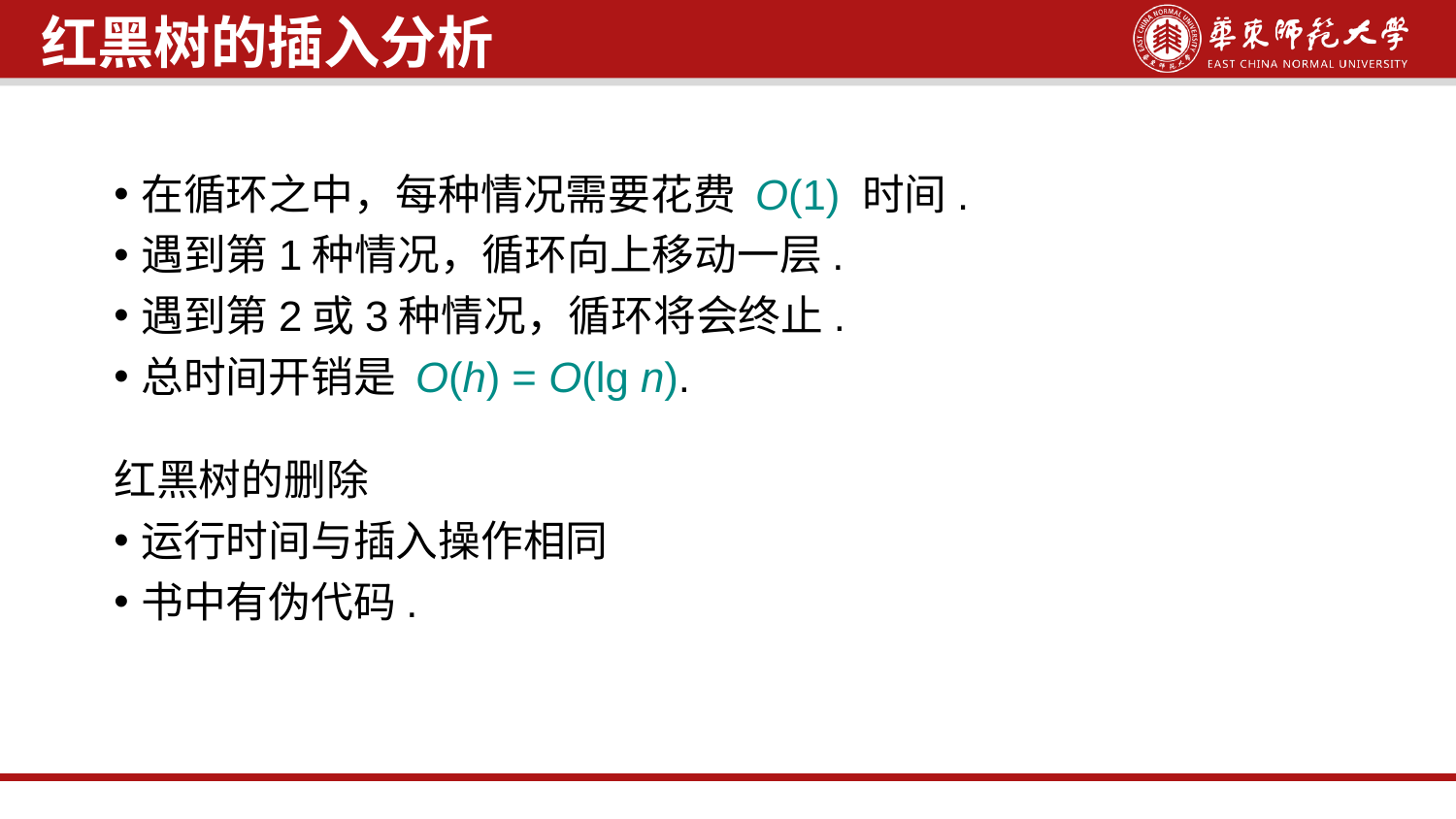

红黑树的插入分析
在循环之中，每种情况需要花费 O(1) 时间.
遇到第1种情况，循环向上移动一层.
遇到第2或3种情况，循环将会终止.
总时间开销是 O(h) = O(lg n).

红黑树的删除
运行时间与插入操作相同
书中有伪代码.